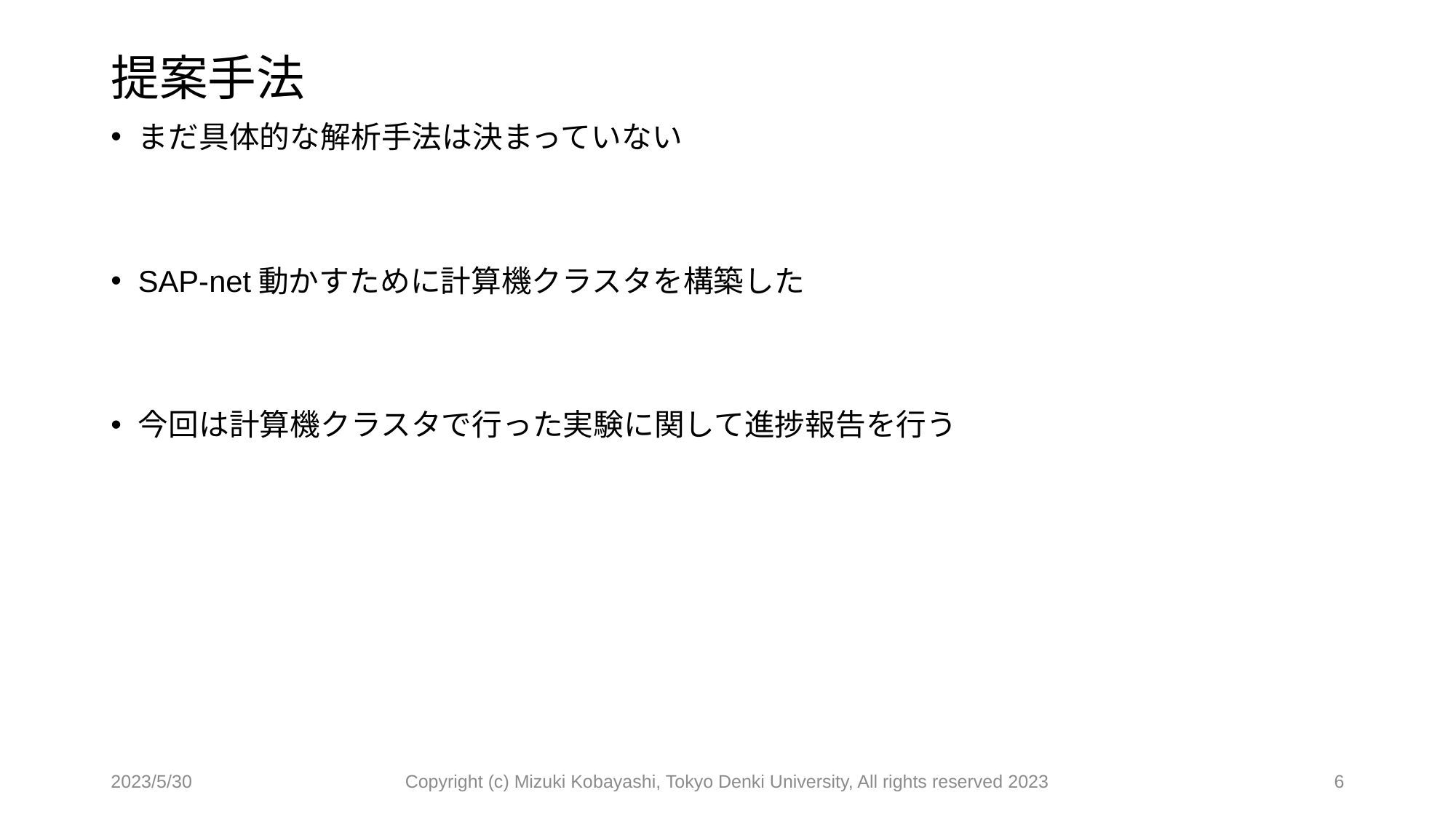

# 提案手法
まだ具体的な解析手法は決まっていない

SAP-net動かすために計算機クラスタを構築した

今回は計算機クラスタで行った実験に関して進捗報告を行う

Copyright (c) Mizuki Kobayashi, Tokyo Denki University, All rights reserved 2023
2023/5/30
6